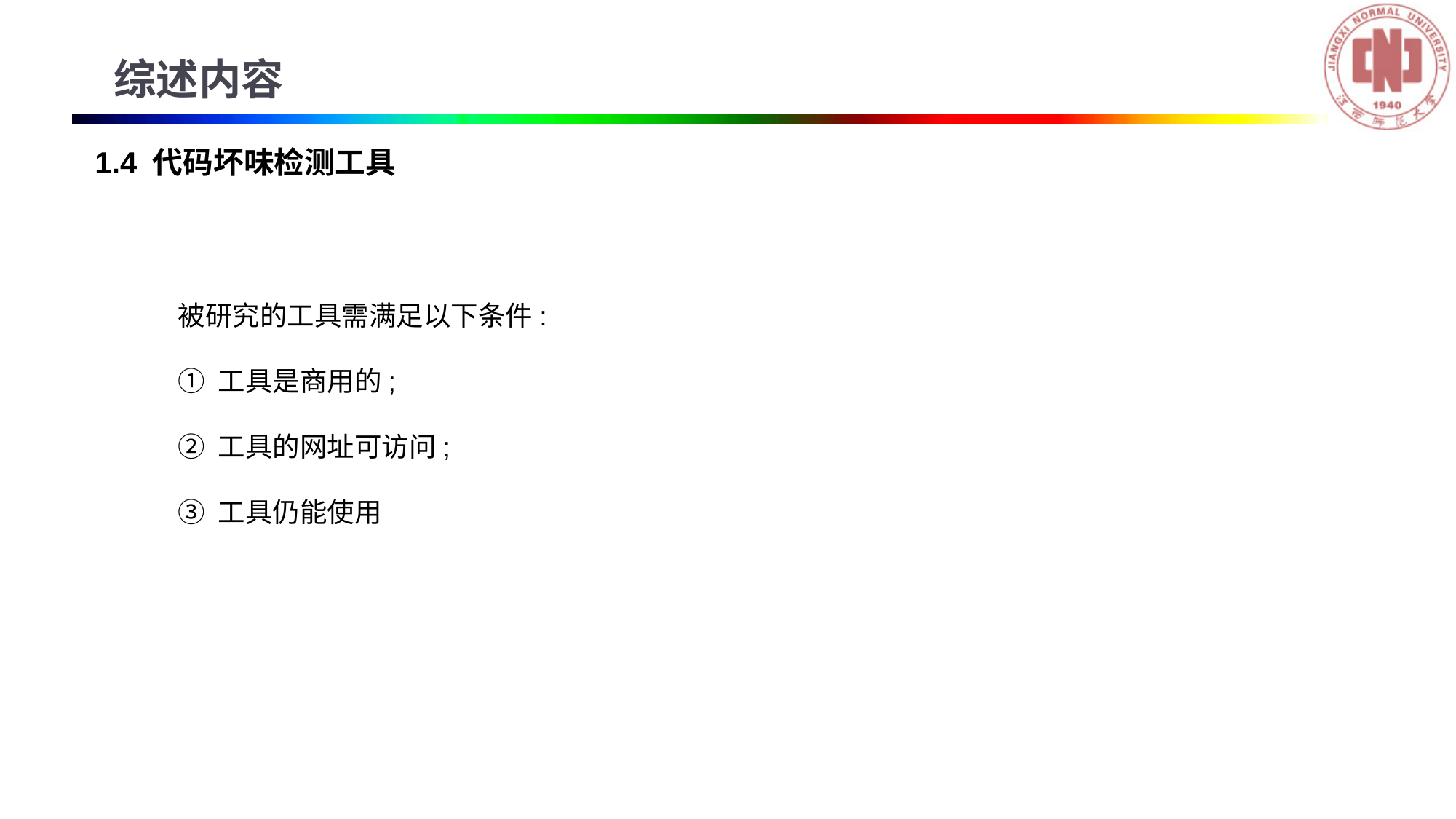

综述内容
1.4 代码坏味检测工具
被研究的工具需满足以下条件:
① 工具是商用的;
② 工具的网址可访问;
③ 工具仍能使用

10